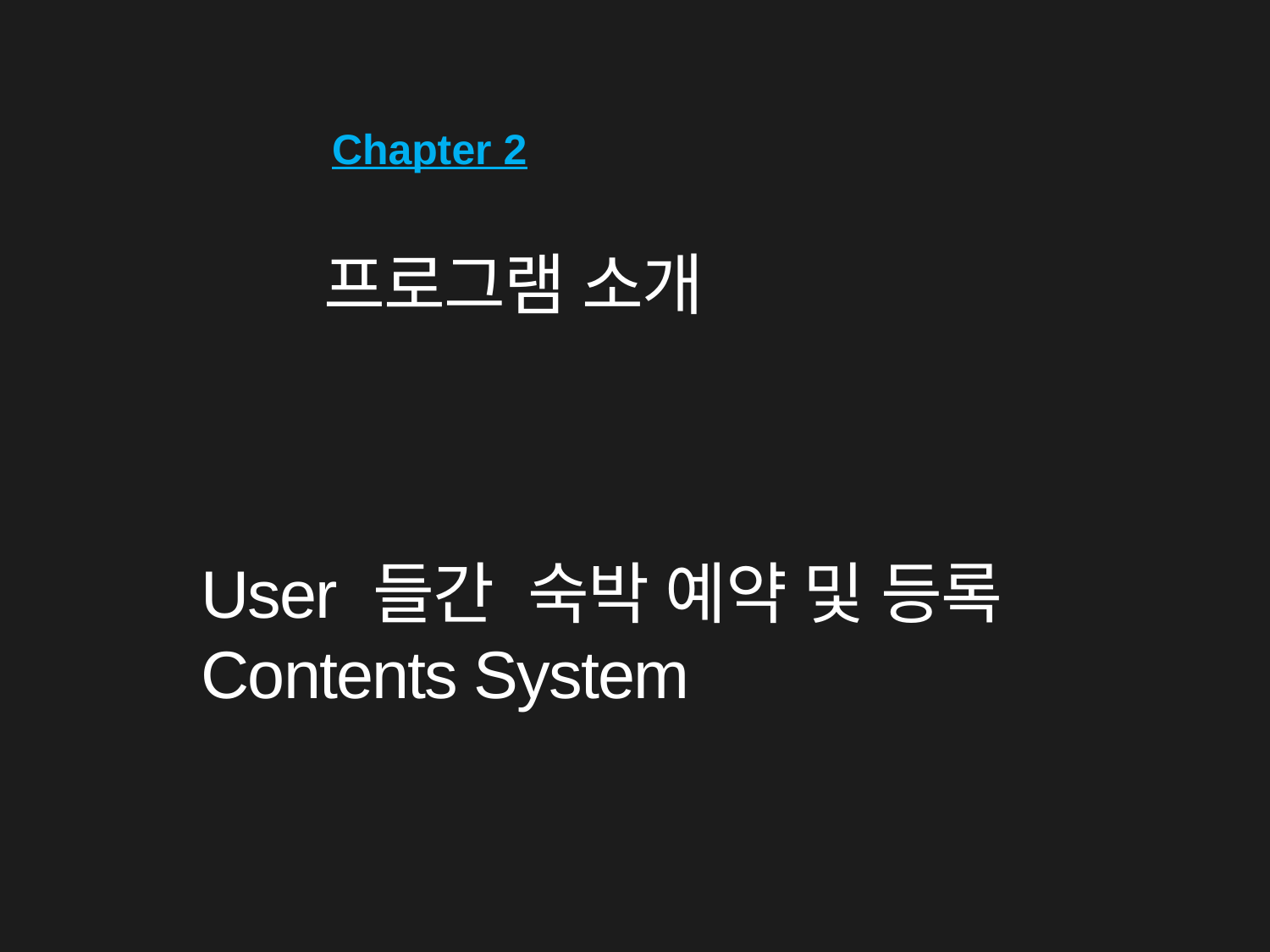

Chapter 2
# 프로그램 소개
User 들간  숙박 예약 및 등록 Contents System